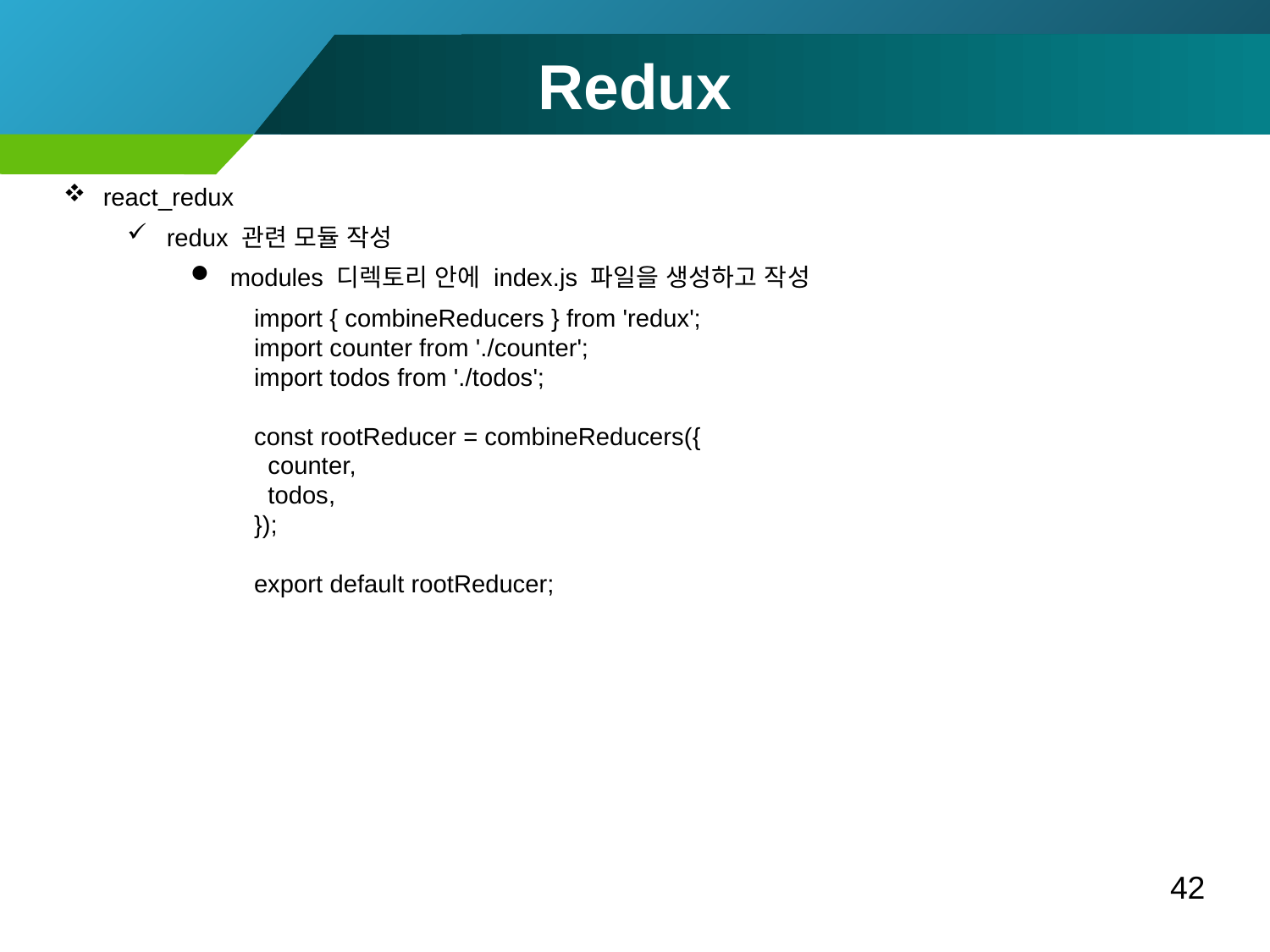

Redux
react_redux
redux 관련 모듈 작성
modules 디렉토리 안에 index.js 파일을 생성하고 작성
import { combineReducers } from 'redux';
import counter from './counter';
import todos from './todos';

const rootReducer = combineReducers({
  counter,
  todos,
});

export default rootReducer;
42